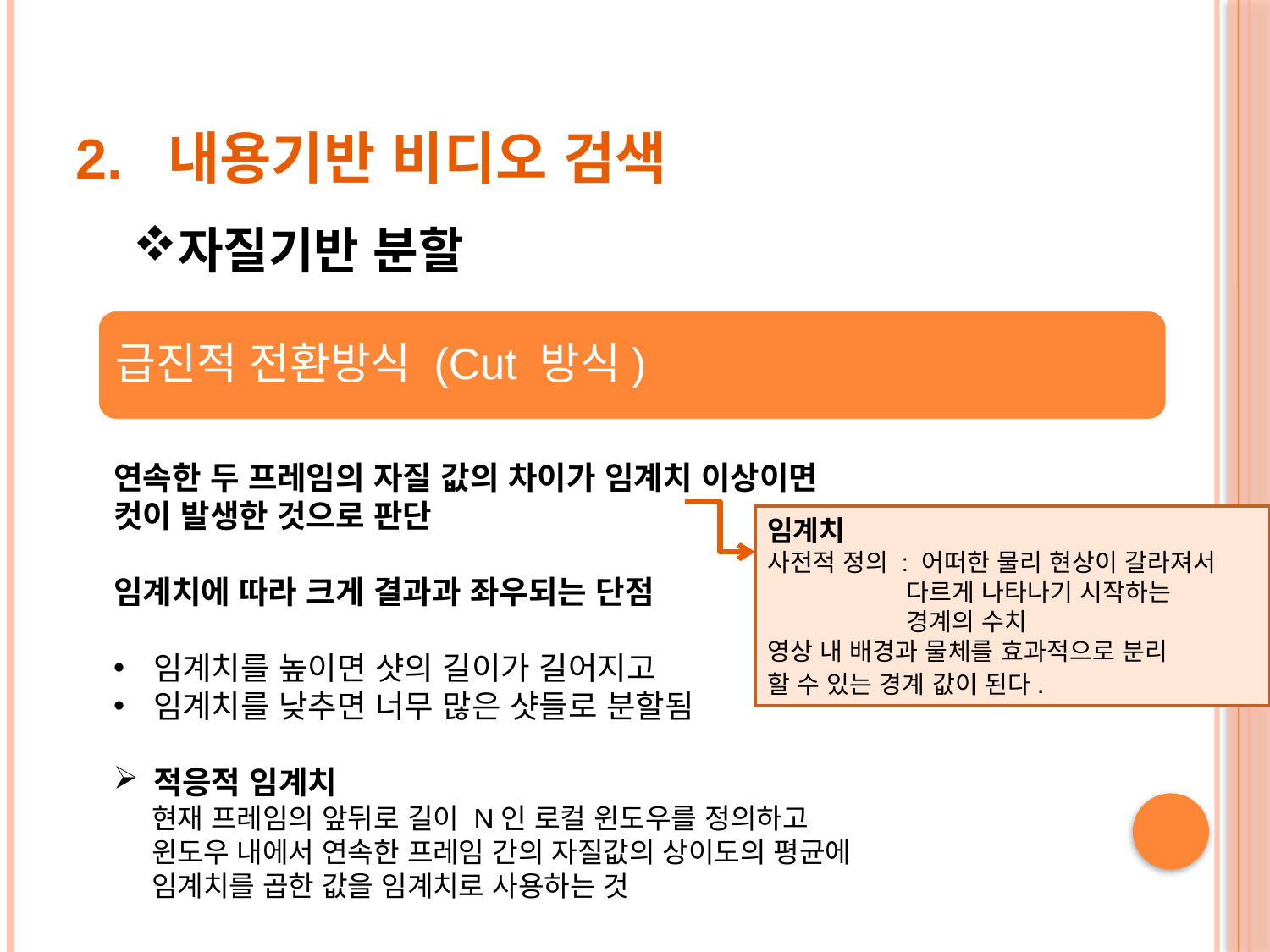

# 2.  내용기반 비디오 검색
자질기반 분할

급진적 전환방식 (Cut 방식)
연속한 두 프레임의 자질 값의 차이가 임계치 이상이면
컷이 발생한 것으로 판단

임계치에 따라 크게 결과과 좌우되는 단점

임계치를 높이면 샷의 길이가 길어지고
임계치를 낮추면 너무 많은 샷들로 분할됨

적응적 임계치
    현재 프레임의 앞뒤로 길이 N인 로컬 윈도우를 정의하고
    윈도우 내에서 연속한 프레임 간의 자질값의 상이도의 평균에
    임계치를 곱한 값을 임계치로 사용하는 것
임계치
사전적 정의 : 어떠한 물리 현상이 갈라져서
                   다르게 나타나기 시작하는
                   경계의 수치
영상 내 배경과 물체를 효과적으로 분리
할 수 있는 경계 값이 된다.